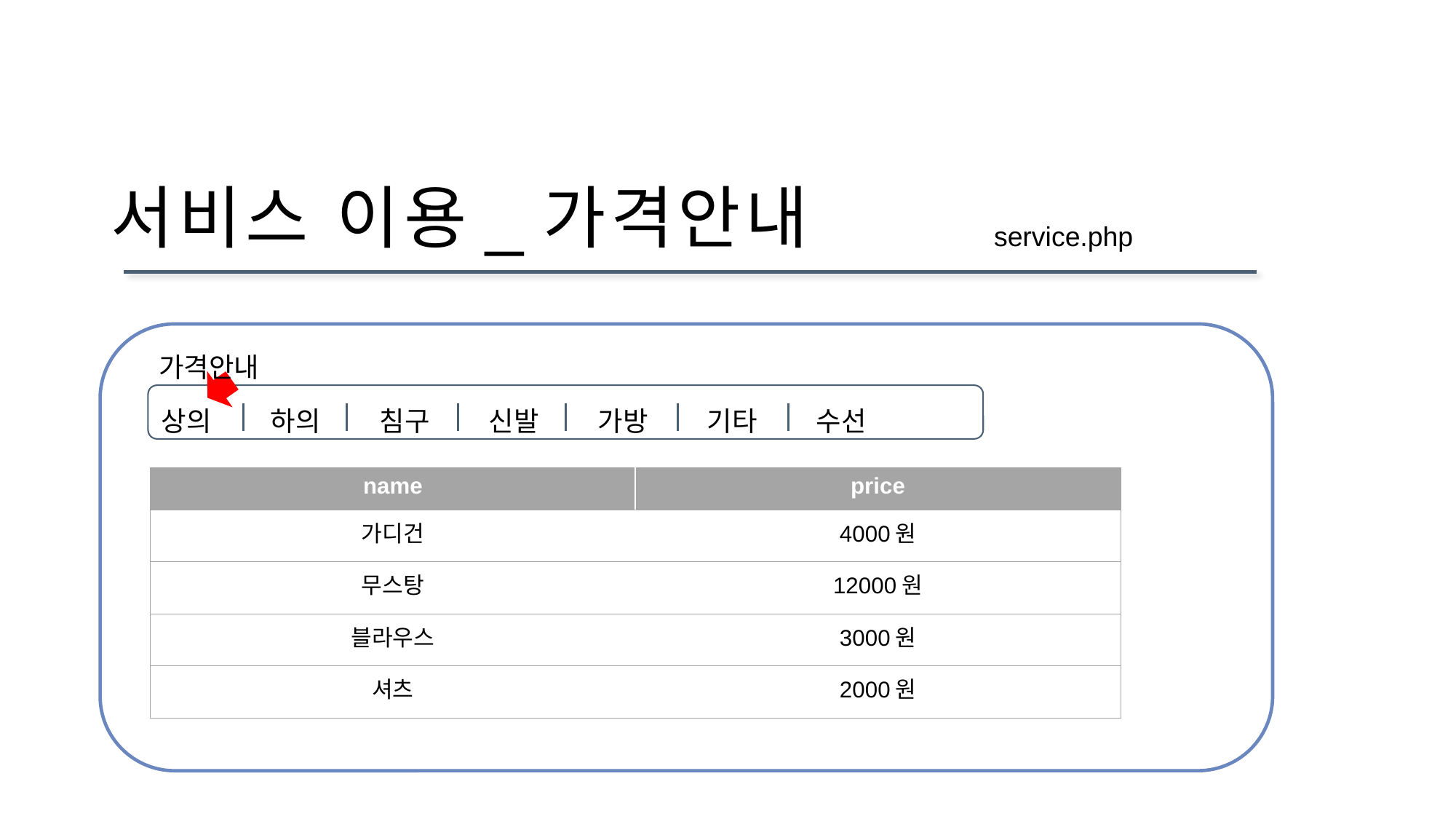

서비스 이용_가격안내
service.php

가격안내

상의	하의	침구	신발	가방	기타	수선
| name | price |
| --- | --- |
| 가디건 | 4000원 |
| 무스탕 | 12000원 |
| 블라우스 | 3000원 |
| 셔츠 | 2000원 |